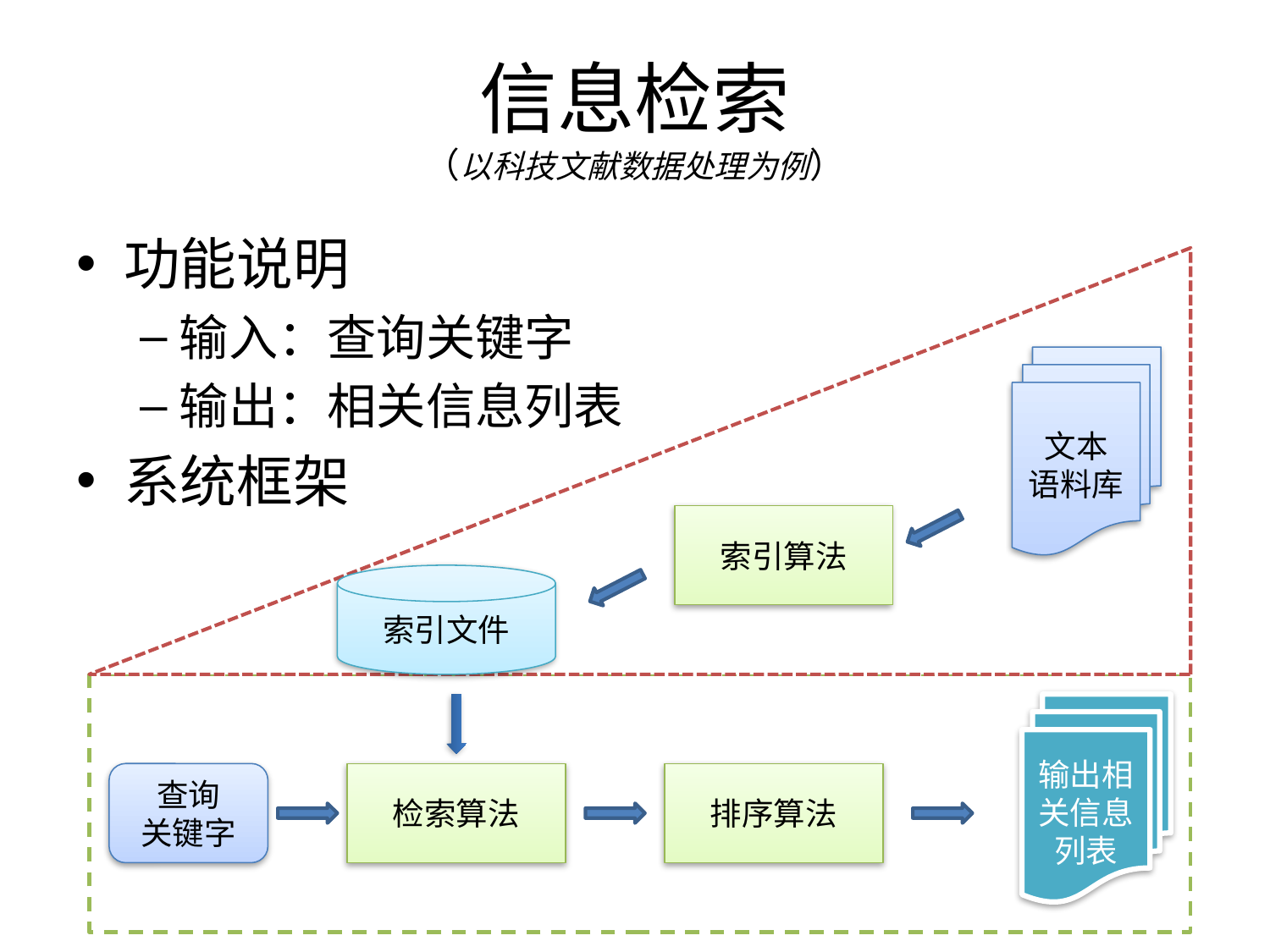

# 信息检索 （以科技文献数据处理为例）
功能说明
输入：查询关键字
输出：相关信息列表
系统框架

文本
语料库
索引算法

索引文件

输出相关信息列表

查询
关键字
检索算法
排序算法